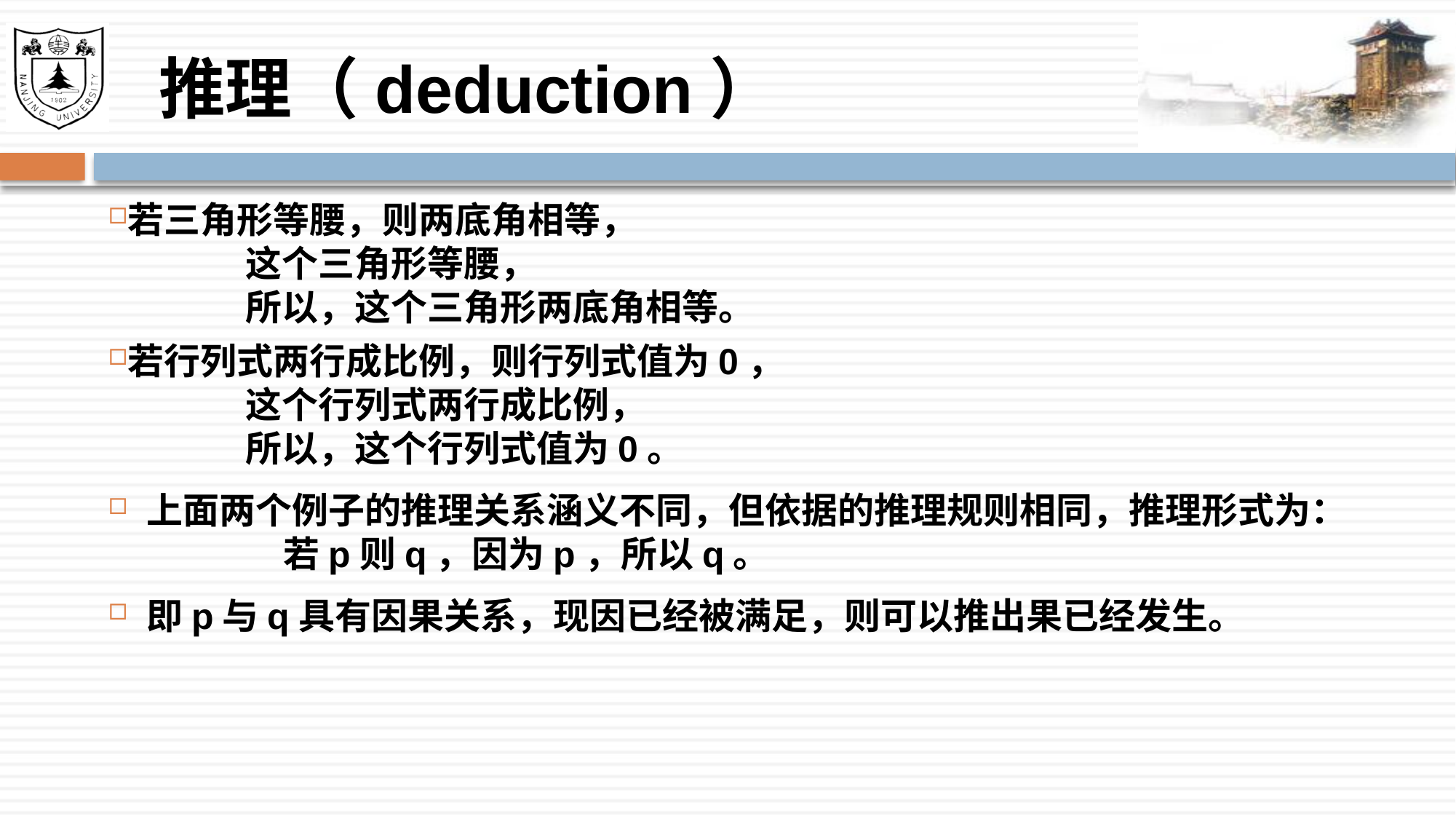

# 推理（deduction）
若三角形等腰，则两底角相等，
	这个三角形等腰，
	所以，这个三角形两底角相等。
若行列式两行成比例，则行列式值为0，
	这个行列式两行成比例，
	所以，这个行列式值为0。
上面两个例子的推理关系涵义不同，但依据的推理规则相同，推理形式为：
	若p则q，因为p，所以q。
即p与q具有因果关系，现因已经被满足，则可以推出果已经发生。